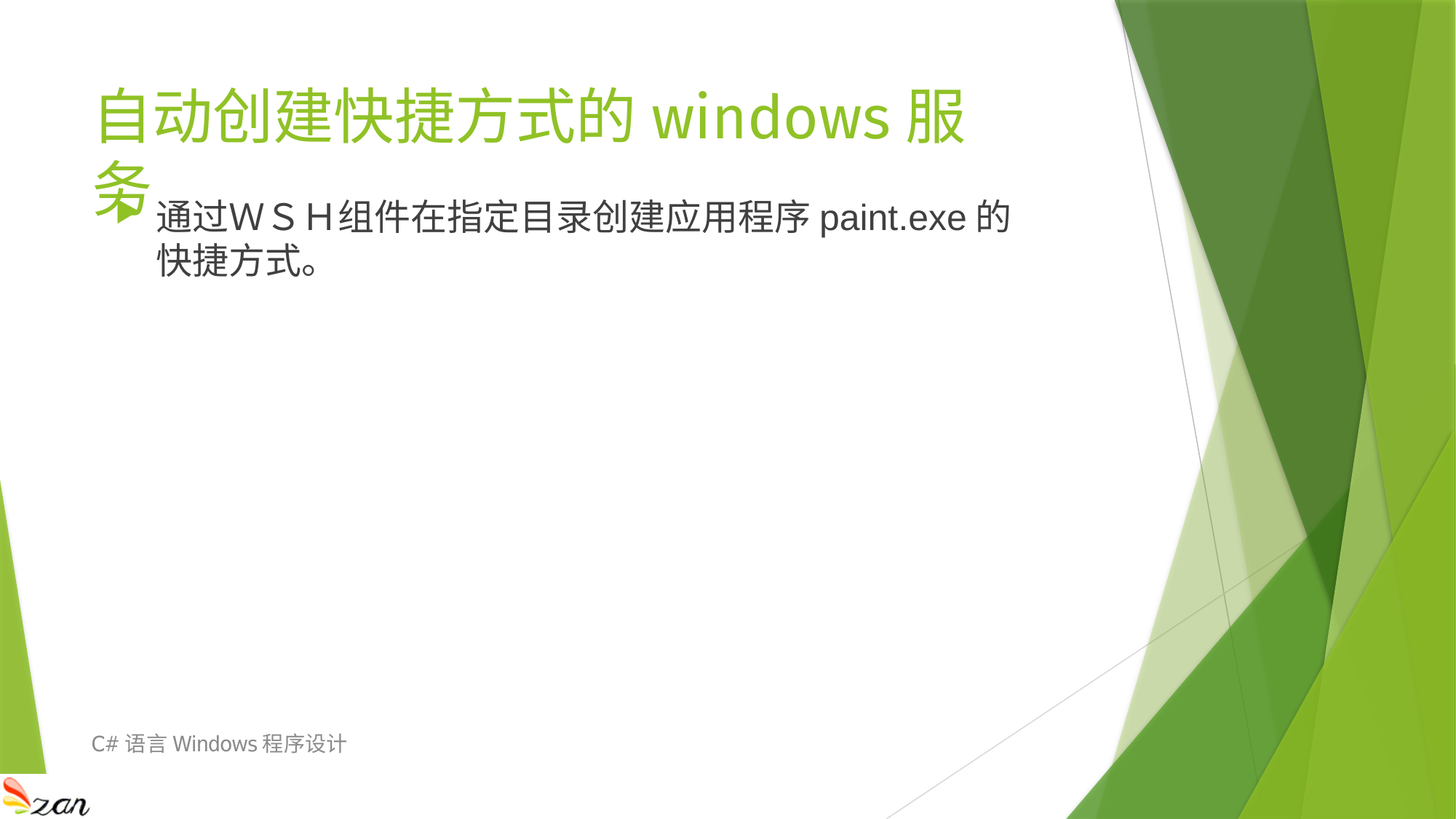

# 自动创建快捷方式的windows服务
通过ＷＳＨ组件在指定目录创建应用程序paint.exe的快捷方式。
C#语言Windows程序设计